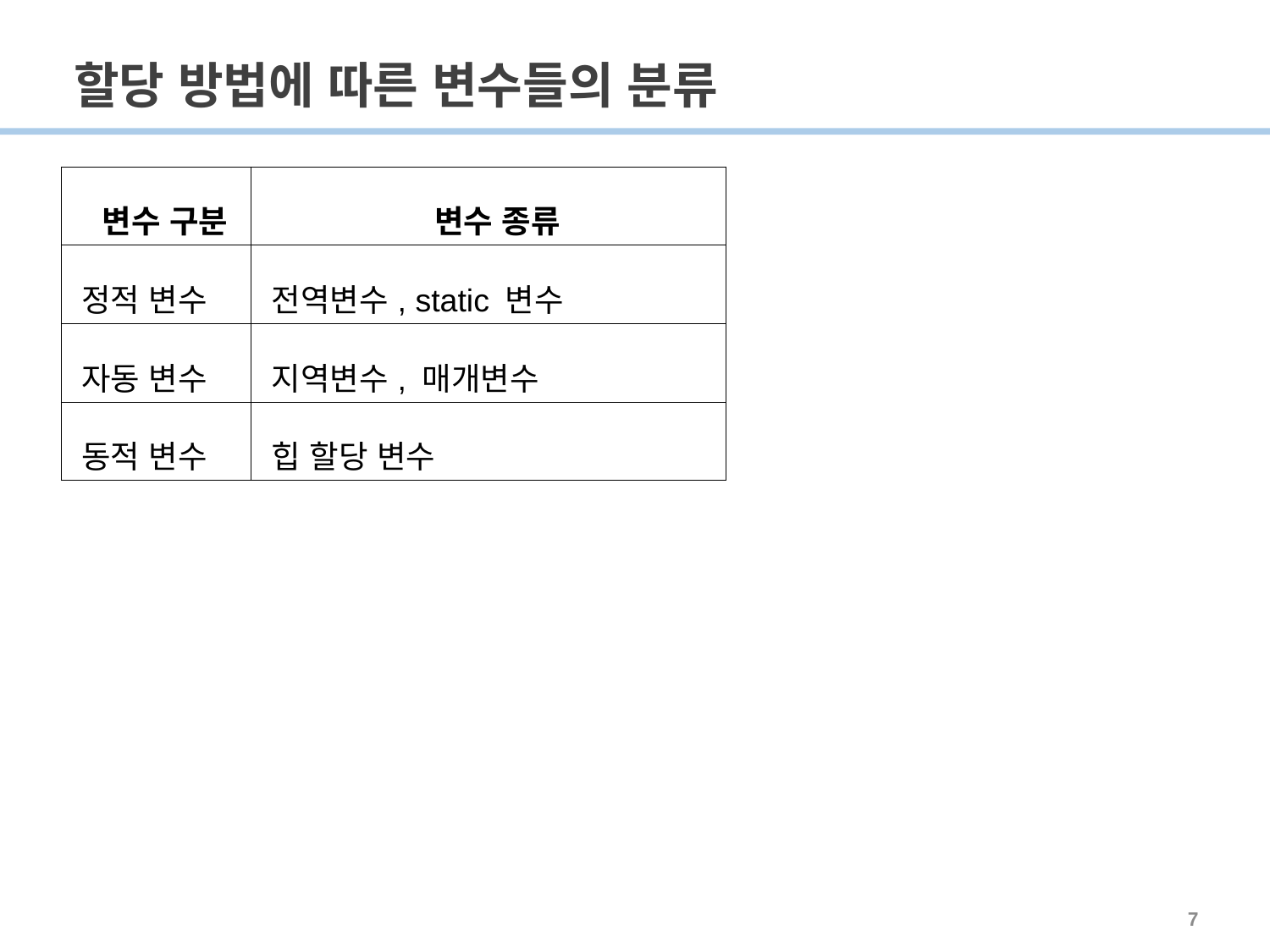

# 할당 방법에 따른 변수들의 분류
| 변수 구분 | 변수 종류 |
| --- | --- |
| 정적 변수 | 전역변수, static 변수 |
| 자동 변수 | 지역변수, 매개변수 |
| 동적 변수 | 힙 할당 변수 |
7